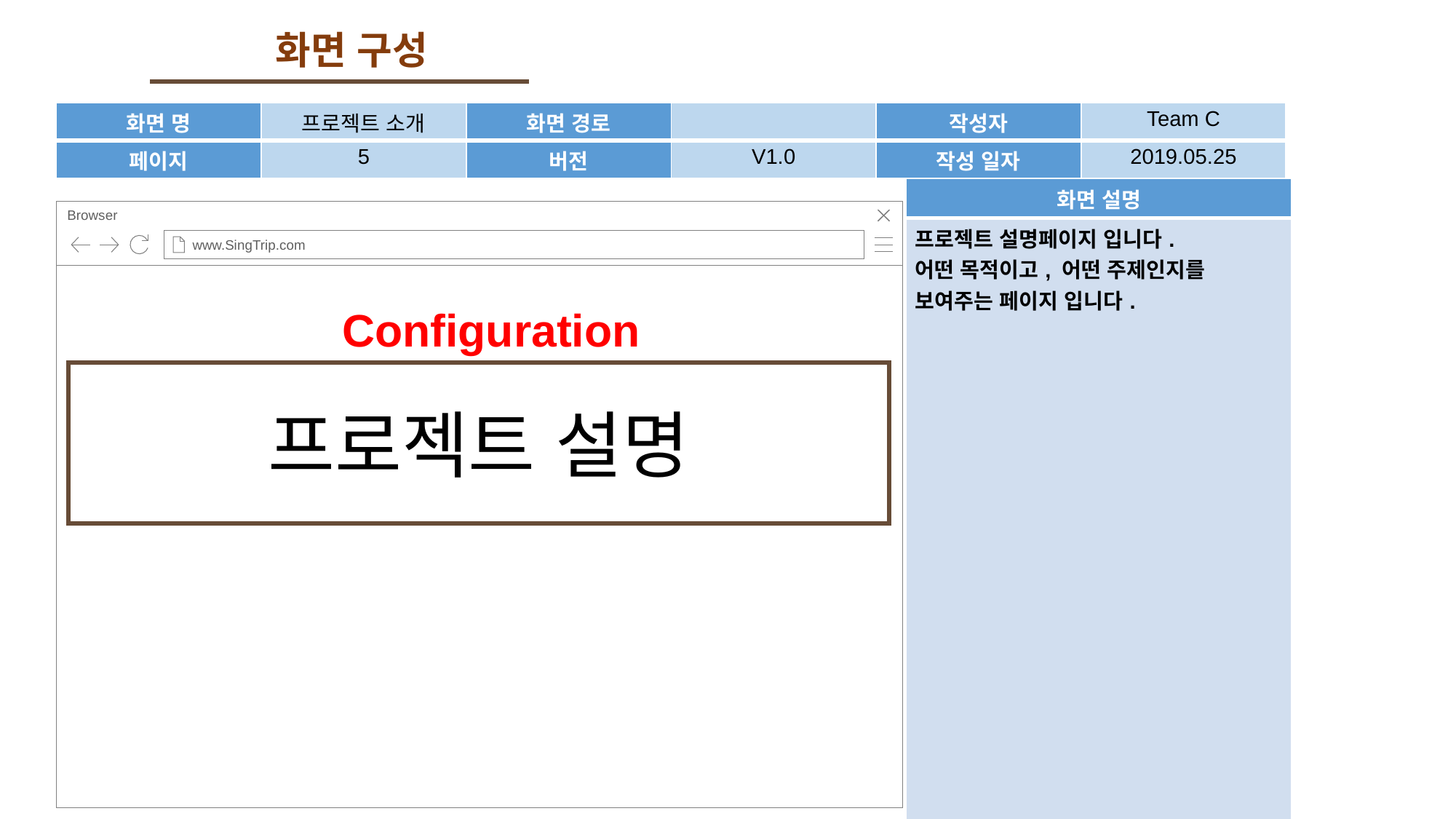

화면 구성
| 화면 명 | 프로젝트 소개 | 화면 경로 |  | 작성자 | Team C |
| --- | --- | --- | --- | --- | --- |
| 페이지 | 5 | 버전 | V1.0 | 작성 일자 | 2019.05.25 |
| 화면 설명 |
| --- |
| 프로젝트 설명페이지 입니다. 어떤 목적이고, 어떤 주제인지를 보여주는 페이지 입니다. |
Browser

www.SingTrip.com

   Configuration
프로젝트 설명